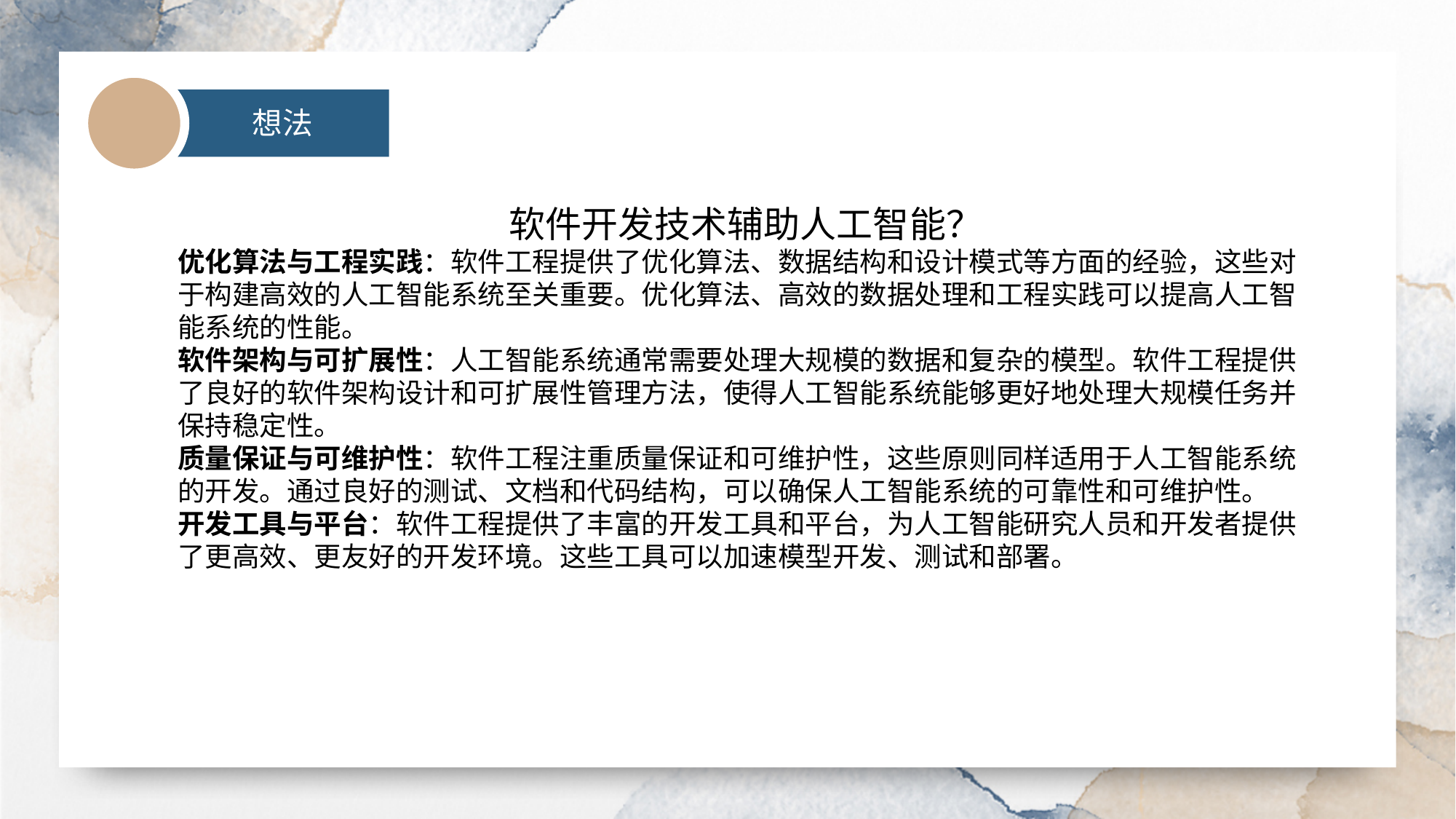

想法

软件开发技术辅助人工智能？
优化算法与工程实践：软件工程提供了优化算法、数据结构和设计模式等方面的经验，这些对于构建高效的人工智能系统至关重要。优化算法、高效的数据处理和工程实践可以提高人工智能系统的性能。
软件架构与可扩展性：人工智能系统通常需要处理大规模的数据和复杂的模型。软件工程提供了良好的软件架构设计和可扩展性管理方法，使得人工智能系统能够更好地处理大规模任务并保持稳定性。
质量保证与可维护性：软件工程注重质量保证和可维护性，这些原则同样适用于人工智能系统的开发。通过良好的测试、文档和代码结构，可以确保人工智能系统的可靠性和可维护性。
开发工具与平台：软件工程提供了丰富的开发工具和平台，为人工智能研究人员和开发者提供了更高效、更友好的开发环境。这些工具可以加速模型开发、测试和部署。